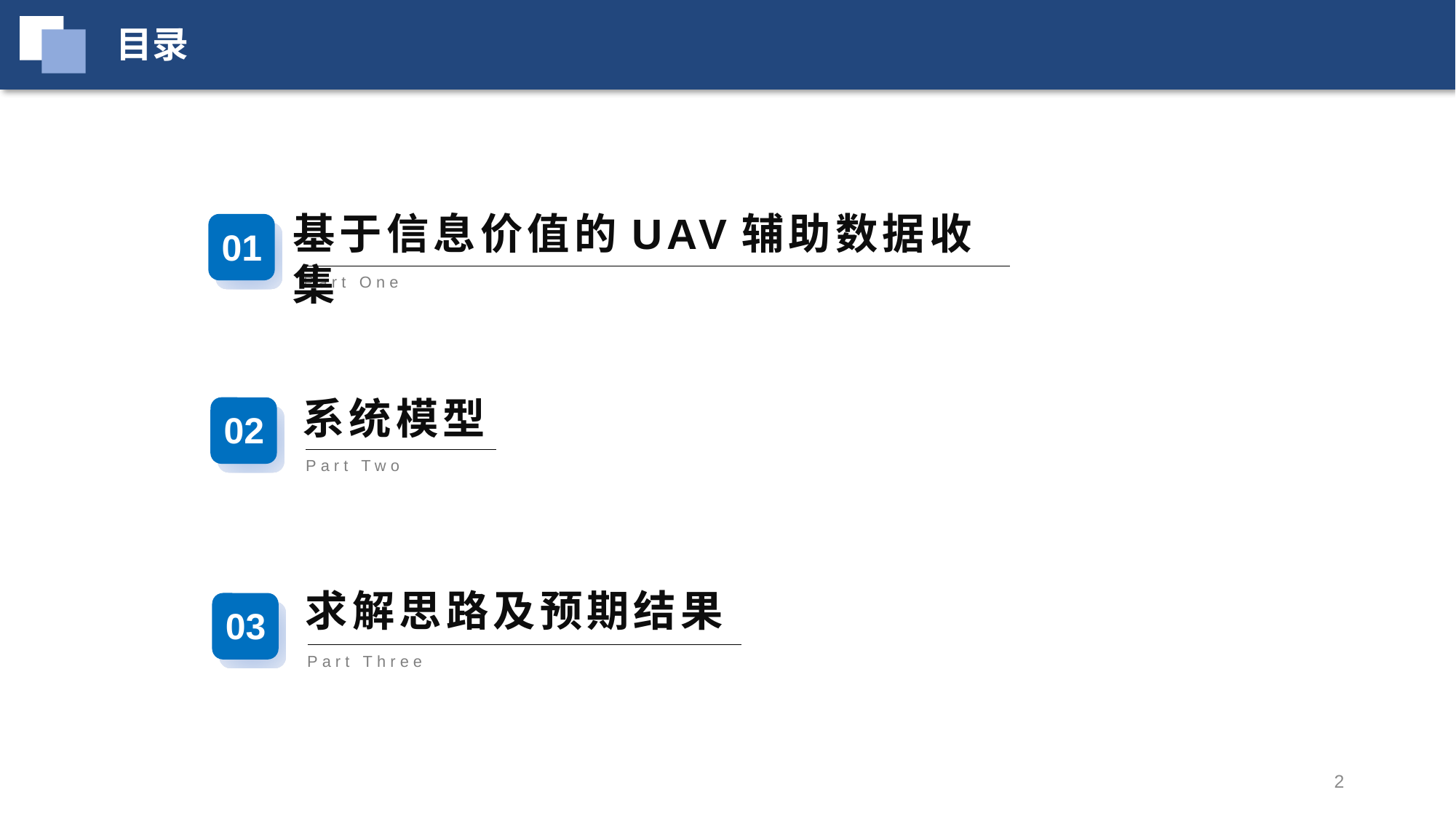

目录

基于信息价值的UAV辅助数据收集

01

Part One
系统模型

02

Part Two
求解思路及预期结果

03

Part Three
2